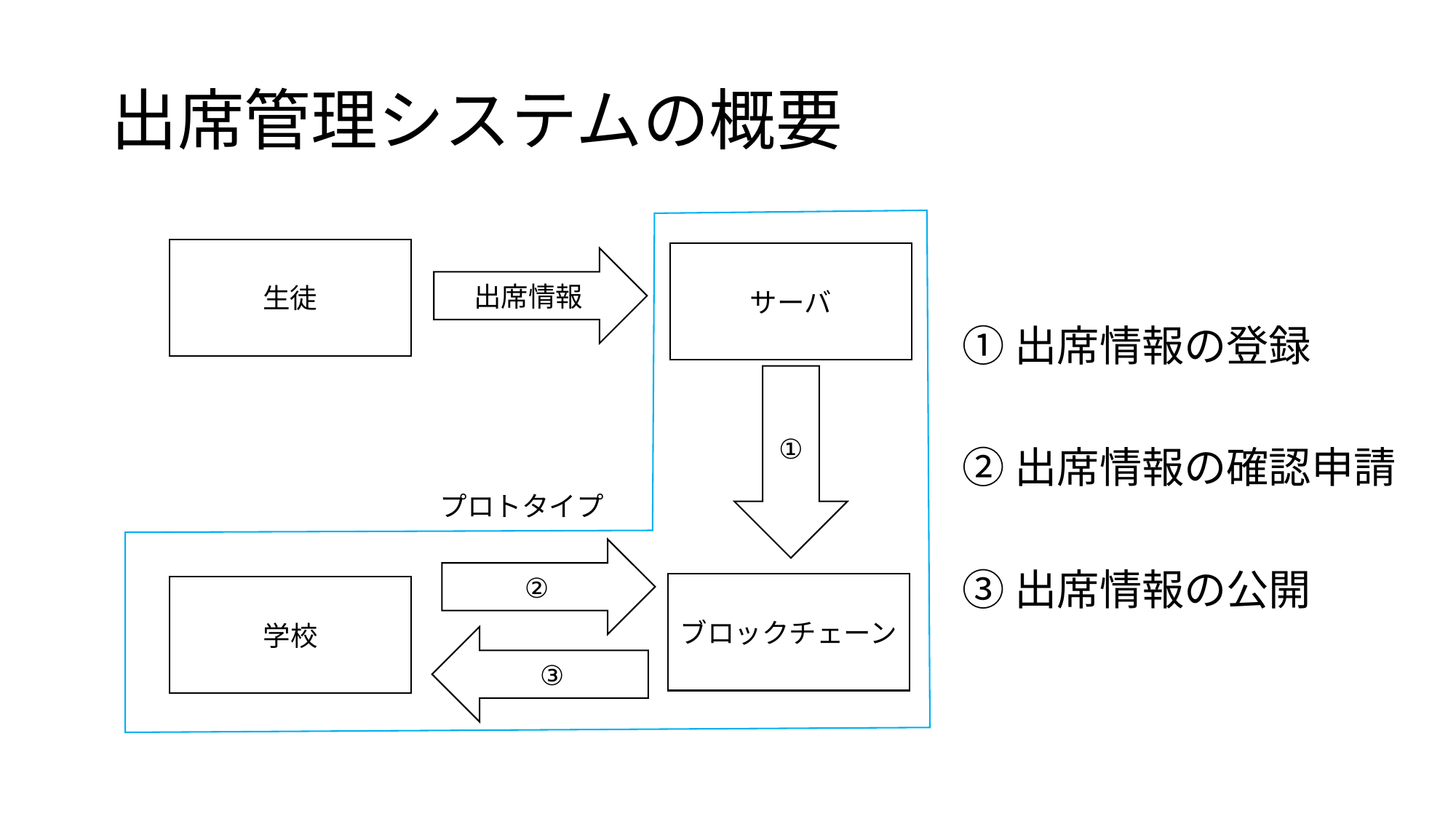

# 出席管理システムの概要

プロトタイプ
生徒
サーバ
出席情報
①出席情報の登録

②出席情報の確認申請

③出席情報の公開
①
②
ブロックチェーン
学校
③